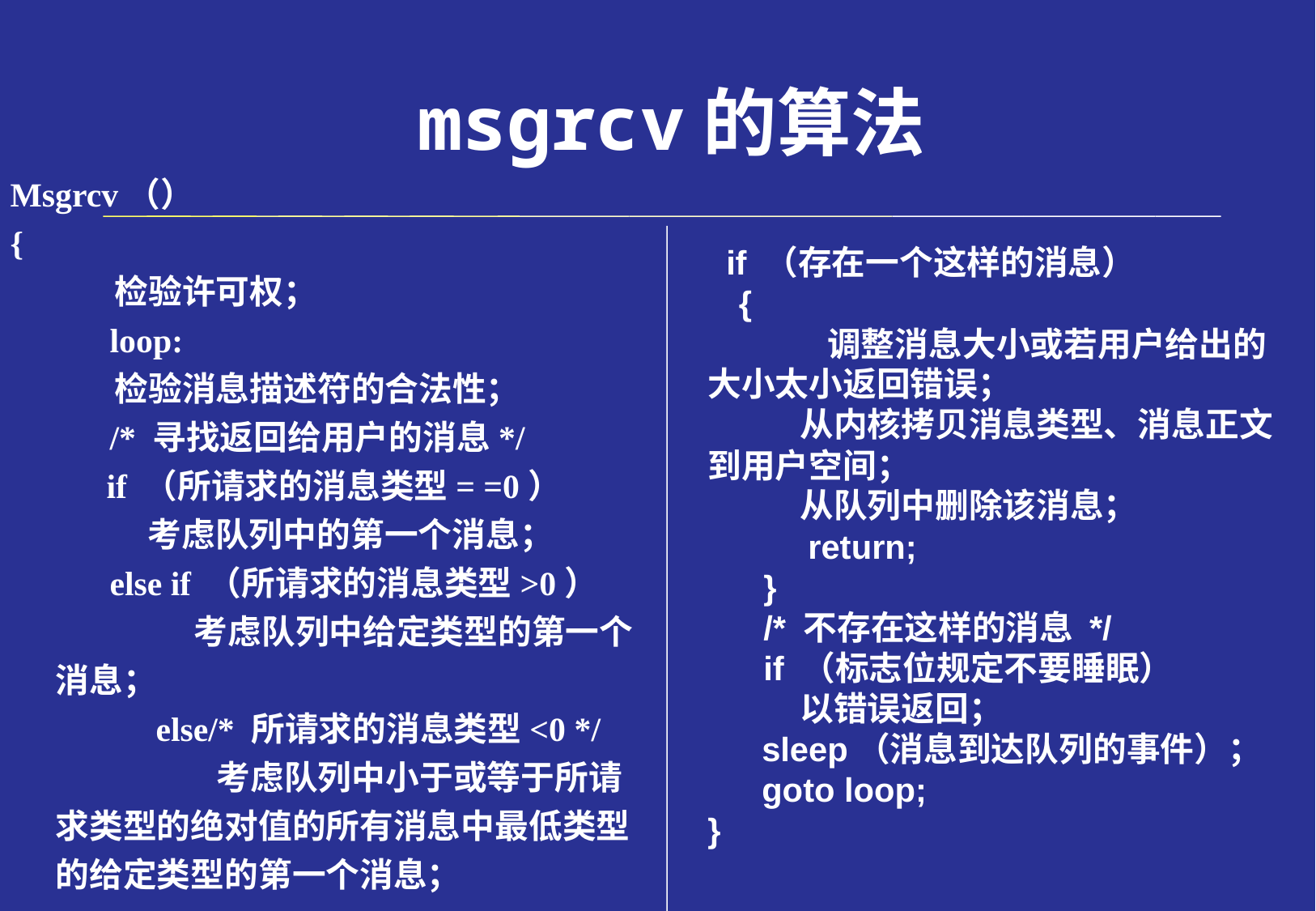

# msgrcv的算法
Msgrcv（）
{
      检验许可权；
      loop:
      检验消息描述符的合法性；
      /* 寻找返回给用户的消息*/
      if （所请求的消息类型= =0）
            考虑队列中的第一个消息；
      else if （所请求的消息类型>0）
                  考虑队列中给定类型的第一个消息；
            else/* 所请求的消息类型<0 */
                  考虑队列中小于或等于所请求类型的绝对值的所有消息中最低类型的给定类型的第一个消息；

  if （存在一个这样的消息）
   {
            调整消息大小或若用户给出的大小太小返回错误；
            从内核拷贝消息类型、消息正文到用户空间；
            从队列中删除该消息；
            return;
      }
      /* 不存在这样的消息 */
      if （标志位规定不要睡眠）
            以错误返回；
      sleep（消息到达队列的事件）；
      goto loop;
}